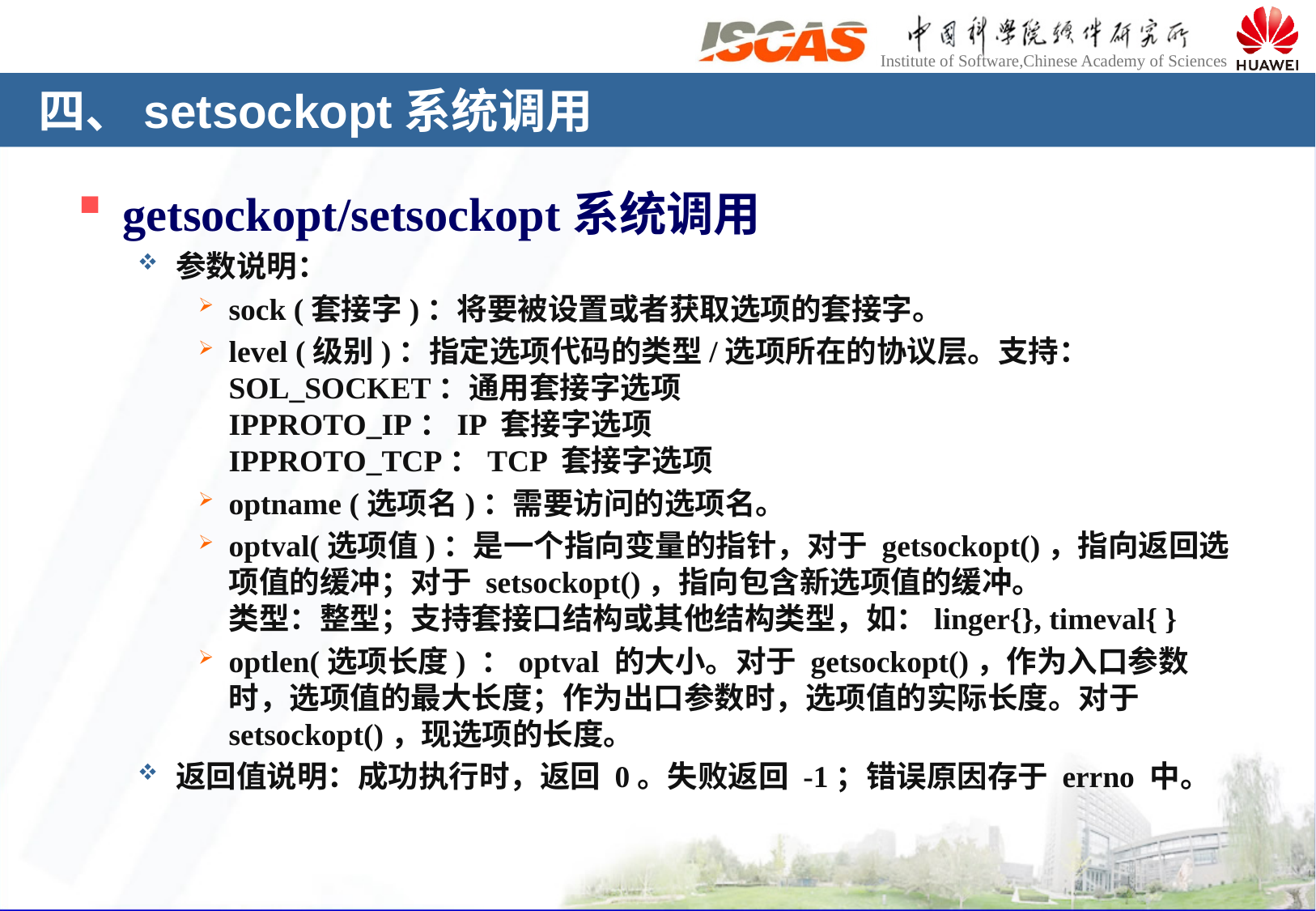

# 四、setsockopt系统调用
getsockopt/setsockopt系统调用
参数说明：
sock (套接字)：将要被设置或者获取选项的套接字。
level (级别)：指定选项代码的类型/选项所在的协议层。支持：SOL_SOCKET：通用套接字选项
IPPROTO_IP：IP 套接字选项
IPPROTO_TCP：TCP 套接字选项
optname (选项名)：需要访问的选项名。
optval(选项值)：是一个指向变量的指针，对于 getsockopt()，指向返回选项值的缓冲；对于 setsockopt()，指向包含新选项值的缓冲。
类型：整型；支持套接口结构或其他结构类型，如：linger{}, timeval{ }
optlen(选项长度) ：optval 的大小。对于 getsockopt()，作为入口参数时，选项值的最大长度；作为出口参数时，选项值的实际长度。对于 setsockopt()，现选项的长度。
返回值说明：成功执行时，返回 0。失败返回 -1；错误原因存于 errno 中。